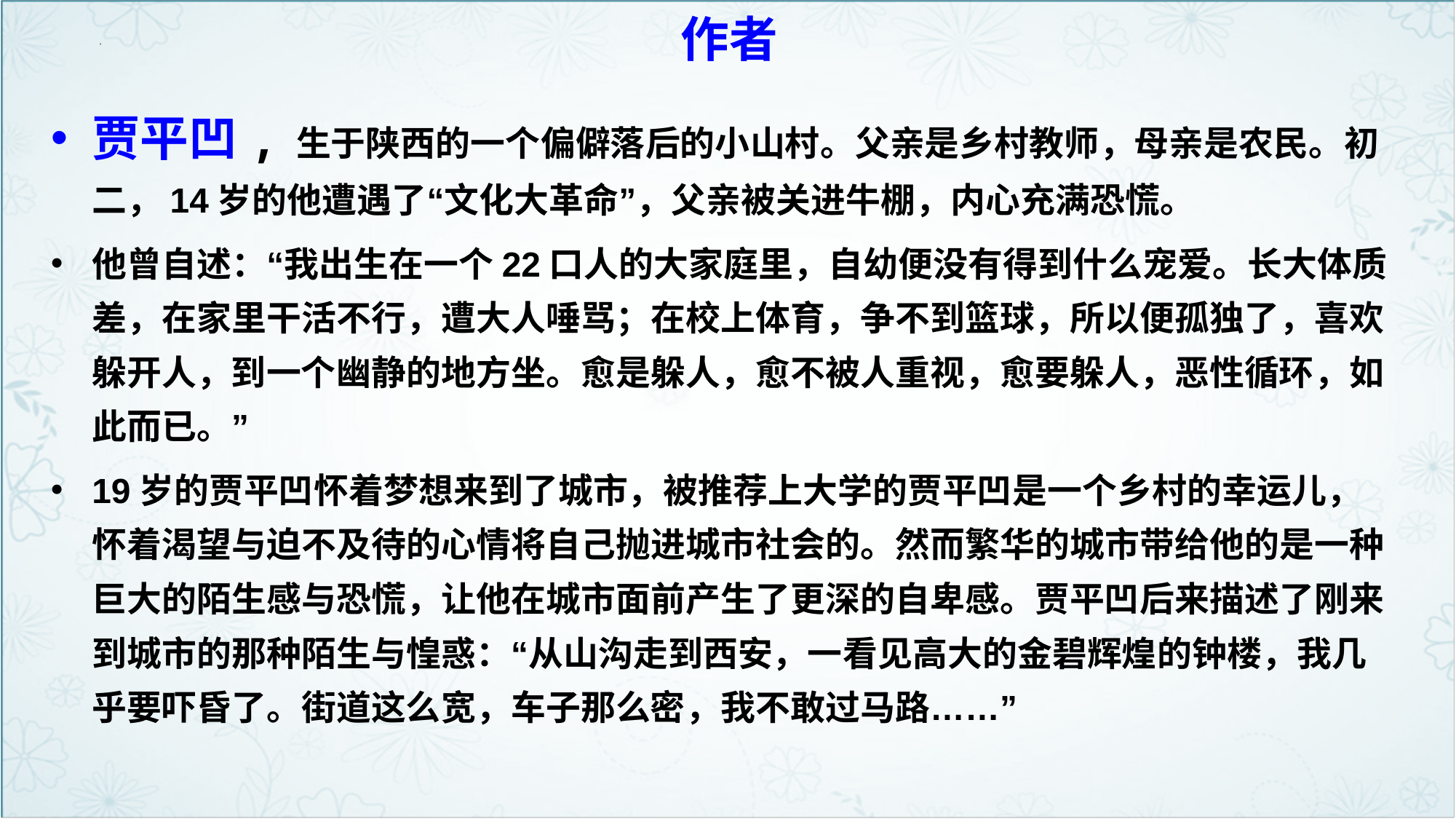

# 作者
贾平凹, 生于陕西的一个偏僻落后的小山村。父亲是乡村教师，母亲是农民。初二，14岁的他遭遇了“文化大革命”，父亲被关进牛棚，内心充满恐慌。
他曾自述：“我出生在一个22口人的大家庭里，自幼便没有得到什么宠爱。长大体质差，在家里干活不行，遭大人唾骂；在校上体育，争不到篮球，所以便孤独了，喜欢躲开人，到一个幽静的地方坐。愈是躲人，愈不被人重视，愈要躲人，恶性循环，如此而已。”
19岁的贾平凹怀着梦想来到了城市，被推荐上大学的贾平凹是一个乡村的幸运儿，怀着渴望与迫不及待的心情将自己抛进城市社会的。然而繁华的城市带给他的是一种巨大的陌生感与恐慌，让他在城市面前产生了更深的自卑感。贾平凹后来描述了刚来到城市的那种陌生与惶惑：“从山沟走到西安，一看见高大的金碧辉煌的钟楼，我几乎要吓昏了。街道这么宽，车子那么密，我不敢过马路……”